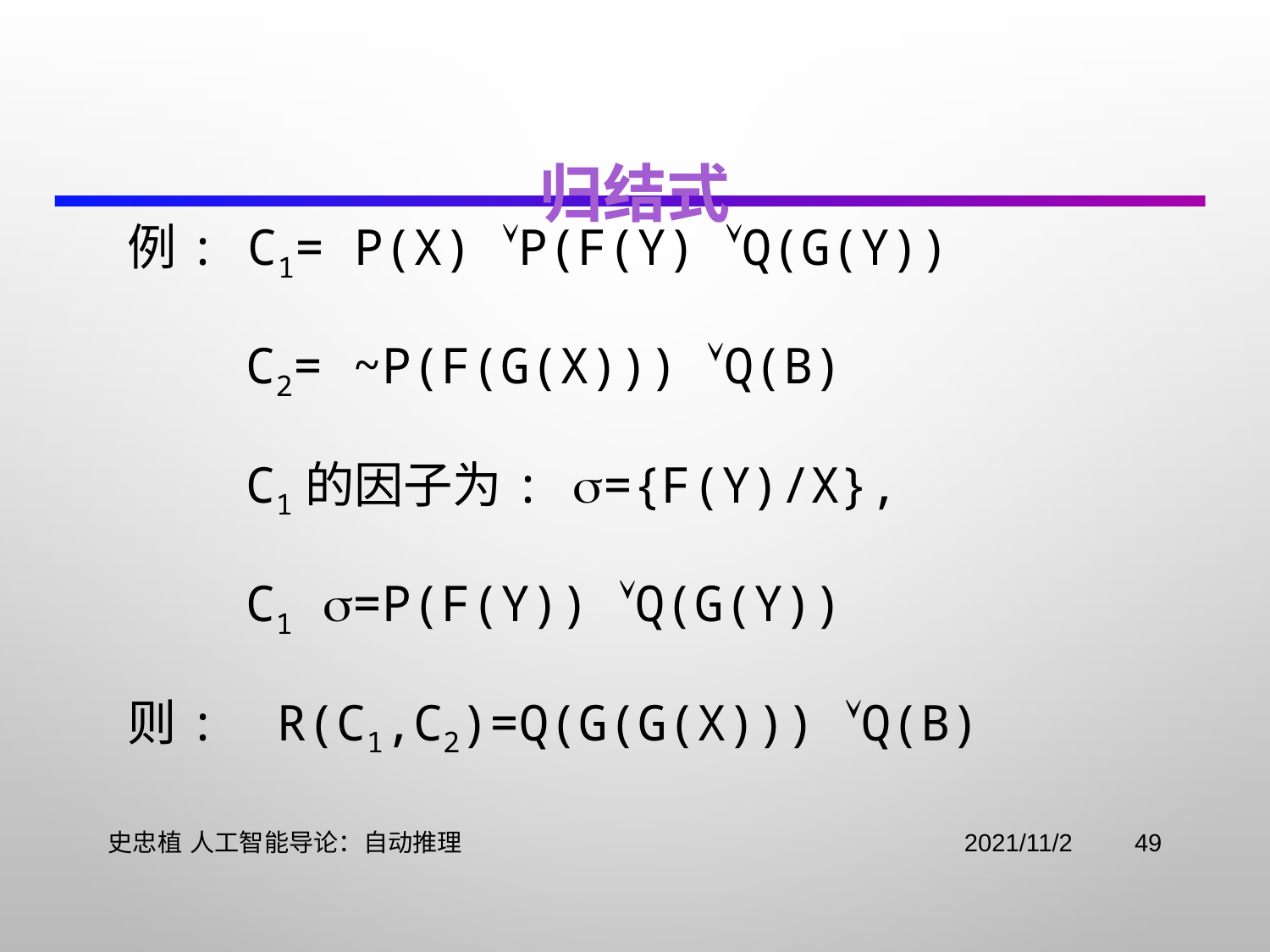

# 归结式
例: C1= P(x) ∨P(f(y) ∨Q(g(y))
    C2= ~P(f(g(x))) ∨Q(b)
    C1的因子为: σ={f(y)/x},
    C1 σ=P(f(y)) ∨Q(g(y))
则:  R(C1,C2)=Q(g(g(x))) ∨Q(b)
史忠植 人工智能导论：自动推理
2021/11/2
49